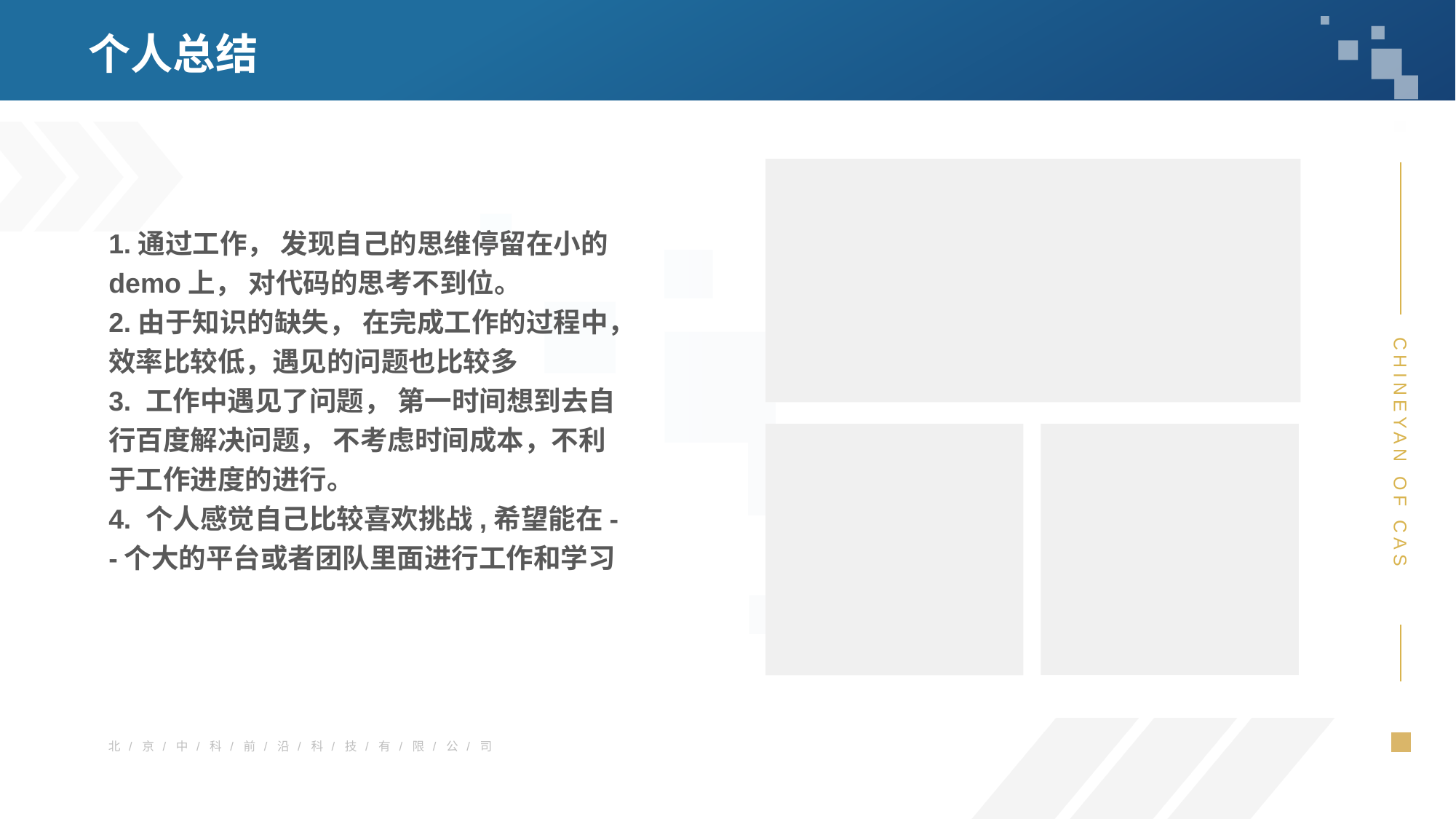

个人总结

1.通过工作， 发现自己的思维停留在小的demo上， 对代码的思考不到位。
2.由于知识的缺失， 在完成工作的过程中，效率比较低，遇见的问题也比较多
3. 工作中遇见了问题， 第一时间想到去自行百度解决问题， 不考虑时间成本，不利于工作进度的进行。
4. 个人感觉自己比较喜欢挑战,希望能在- -个大的平台或者团队里面进行工作和学习